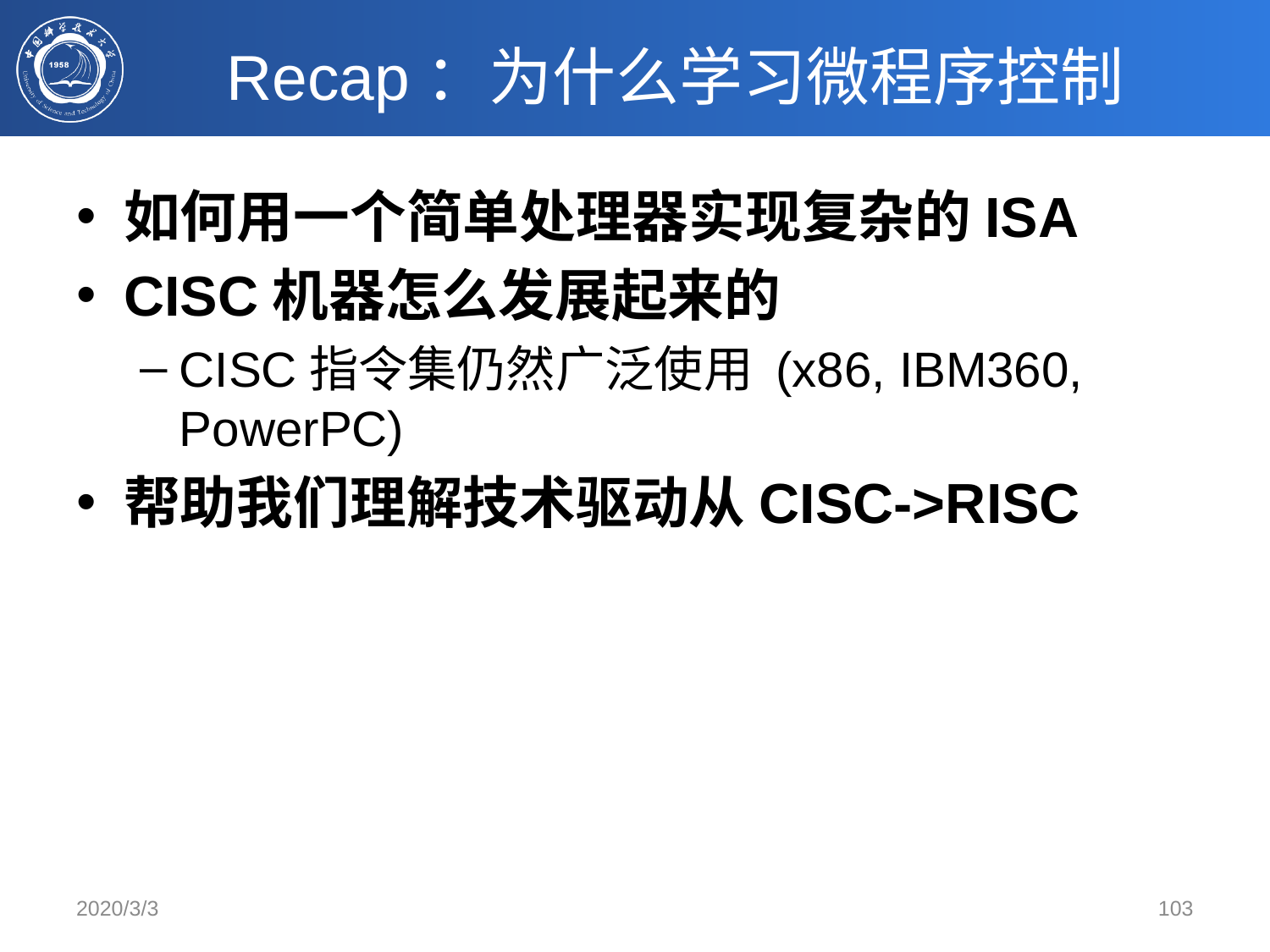

# Recap：为什么学习微程序控制
如何用一个简单处理器实现复杂的ISA
CISC机器怎么发展起来的
CISC指令集仍然广泛使用 (x86, IBM360, PowerPC)
帮助我们理解技术驱动从CISC->RISC
2020/3/3
103